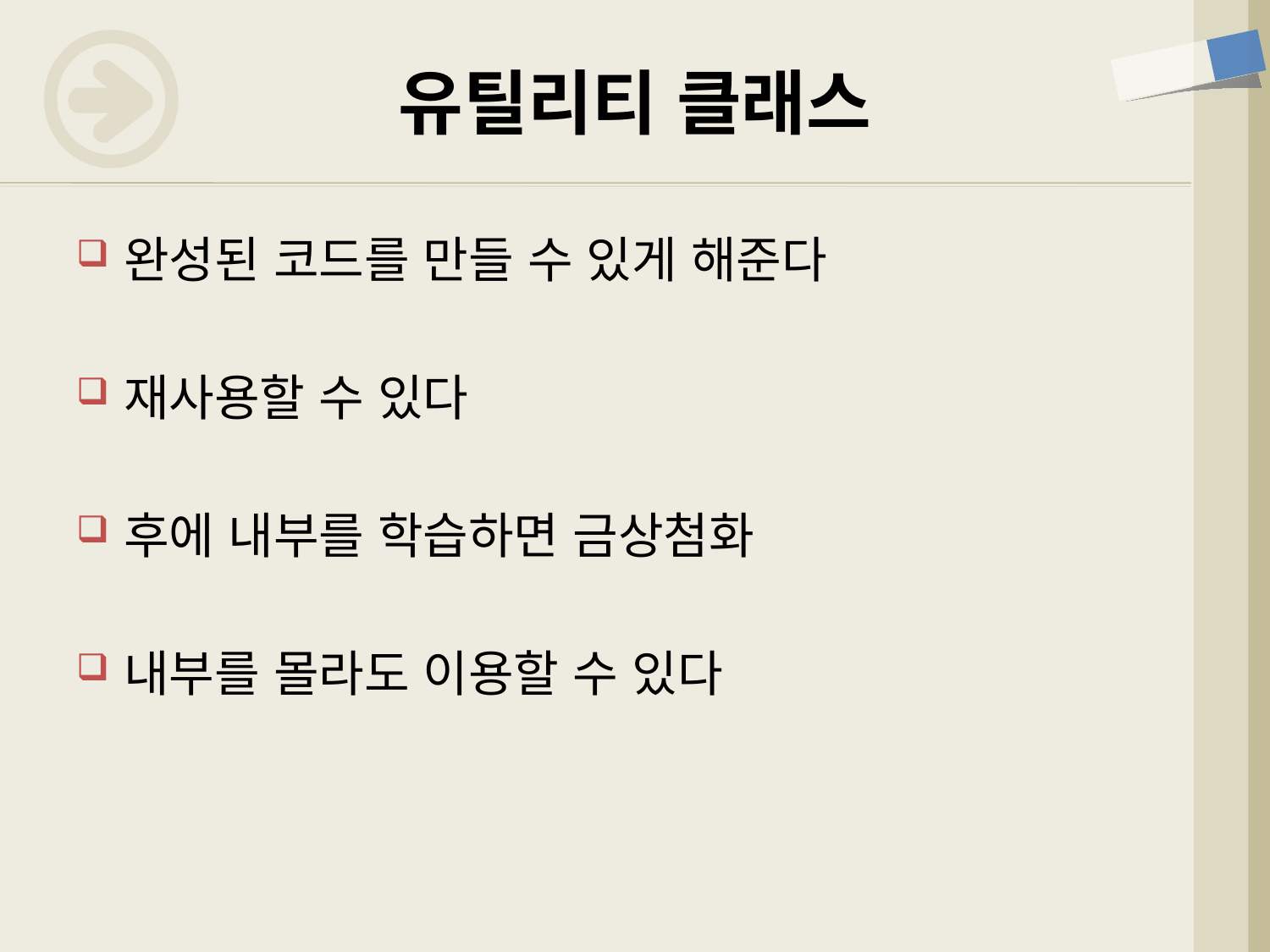

# 유틸리티 클래스
완성된 코드를 만들 수 있게 해준다

재사용할 수 있다

후에 내부를 학습하면 금상첨화

내부를 몰라도 이용할 수 있다